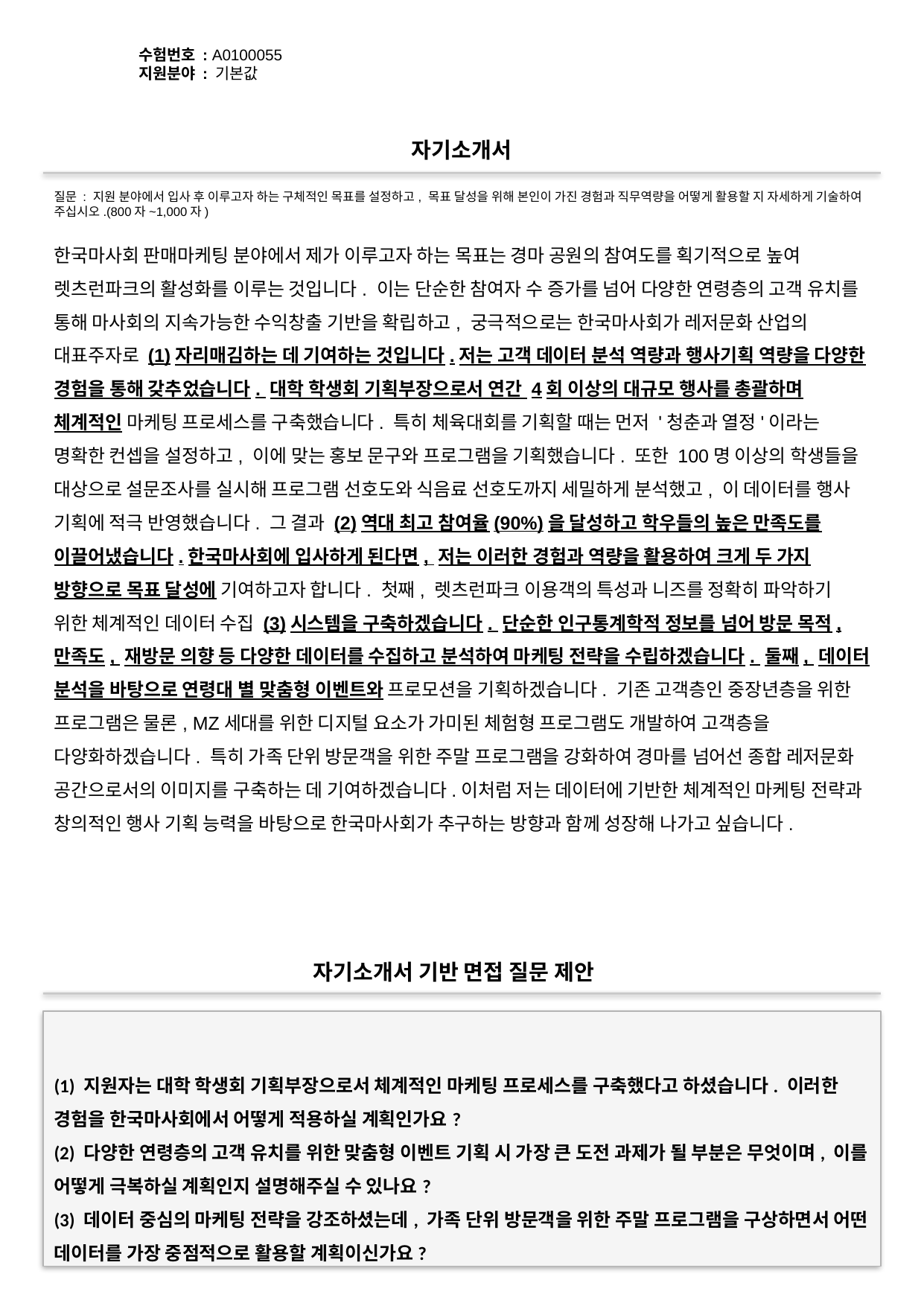

수험번호 : A0100055
지원분야 : 기본값
#

자기소개서

질문 : 지원 분야에서 입사 후 이루고자 하는 구체적인 목표를 설정하고, 목표 달성을 위해 본인이 가진 경험과 직무역량을 어떻게 활용할 지 자세하게 기술하여 주십시오.(800자~1,000자)

한국마사회 판매마케팅 분야에서 제가 이루고자 하는 목표는 경마 공원의 참여도를 획기적으로 높여 렛츠런파크의 활성화를 이루는 것입니다. 이는 단순한 참여자 수 증가를 넘어 다양한 연령층의 고객 유치를 통해 마사회의 지속가능한 수익창출 기반을 확립하고, 궁극적으로는 한국마사회가 레저문화 산업의 대표주자로 (1)자리매김하는 데 기여하는 것입니다.저는 고객 데이터 분석 역량과 행사기획 역량을 다양한 경험을 통해 갖추었습니다. 대학 학생회 기획부장으로서 연간 4회 이상의 대규모 행사를 총괄하며 체계적인 마케팅 프로세스를 구축했습니다. 특히 체육대회를 기획할 때는 먼저 '청춘과 열정'이라는 명확한 컨셉을 설정하고, 이에 맞는 홍보 문구와 프로그램을 기획했습니다. 또한 100명 이상의 학생들을 대상으로 설문조사를 실시해 프로그램 선호도와 식음료 선호도까지 세밀하게 분석했고, 이 데이터를 행사 기획에 적극 반영했습니다. 그 결과 (2)역대 최고 참여율(90%)을 달성하고 학우들의 높은 만족도를 이끌어냈습니다.한국마사회에 입사하게 된다면, 저는 이러한 경험과 역량을 활용하여 크게 두 가지 방향으로 목표 달성에 기여하고자 합니다. 첫째, 렛츠런파크 이용객의 특성과 니즈를 정확히 파악하기 위한 체계적인 데이터 수집 (3)시스템을 구축하겠습니다. 단순한 인구통계학적 정보를 넘어 방문 목적, 만족도, 재방문 의향 등 다양한 데이터를 수집하고 분석하여 마케팅 전략을 수립하겠습니다. 둘째, 데이터 분석을 바탕으로 연령대 별 맞춤형 이벤트와 프로모션을 기획하겠습니다. 기존 고객층인 중장년층을 위한 프로그램은 물론, MZ세대를 위한 디지털 요소가 가미된 체험형 프로그램도 개발하여 고객층을 다양화하겠습니다. 특히 가족 단위 방문객을 위한 주말 프로그램을 강화하여 경마를 넘어선 종합 레저문화 공간으로서의 이미지를 구축하는 데 기여하겠습니다.이처럼 저는 데이터에 기반한 체계적인 마케팅 전략과 창의적인 행사 기획 능력을 바탕으로 한국마사회가 추구하는 방향과 함께 성장해 나가고 싶습니다.

자기소개서 기반 면접 질문 제안

(1) 지원자는 대학 학생회 기획부장으로서 체계적인 마케팅 프로세스를 구축했다고 하셨습니다. 이러한 경험을 한국마사회에서 어떻게 적용하실 계획인가요?
(2) 다양한 연령층의 고객 유치를 위한 맞춤형 이벤트 기획 시 가장 큰 도전 과제가 될 부분은 무엇이며, 이를 어떻게 극복하실 계획인지 설명해주실 수 있나요?
(3) 데이터 중심의 마케팅 전략을 강조하셨는데, 가족 단위 방문객을 위한 주말 프로그램을 구상하면서 어떤 데이터를 가장 중점적으로 활용할 계획이신가요?